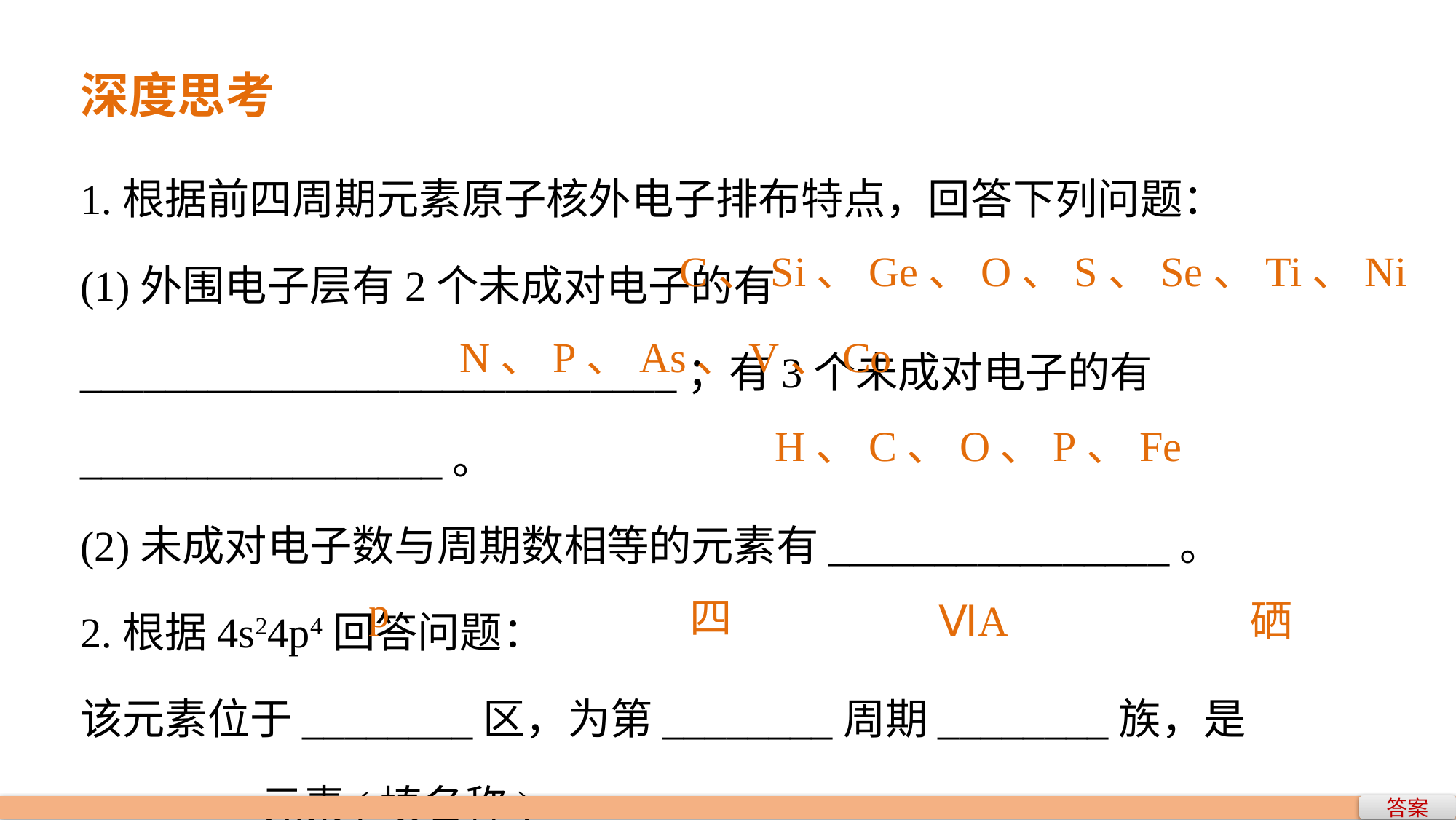

深度思考
1.根据前四周期元素原子核外电子排布特点，回答下列问题：
(1)外围电子层有2个未成对电子的有____________________________；有3个未成对电子的有_________________。
(2)未成对电子数与周期数相等的元素有________________。
2.根据4s24p4回答问题：
该元素位于________区，为第________周期________族，是________元素(填名称)
C、Si、Ge、O、S、Se、Ti、Ni
N、P、As、V、Co
H、C、O、P、Fe
p
四
ⅥA
硒
答案